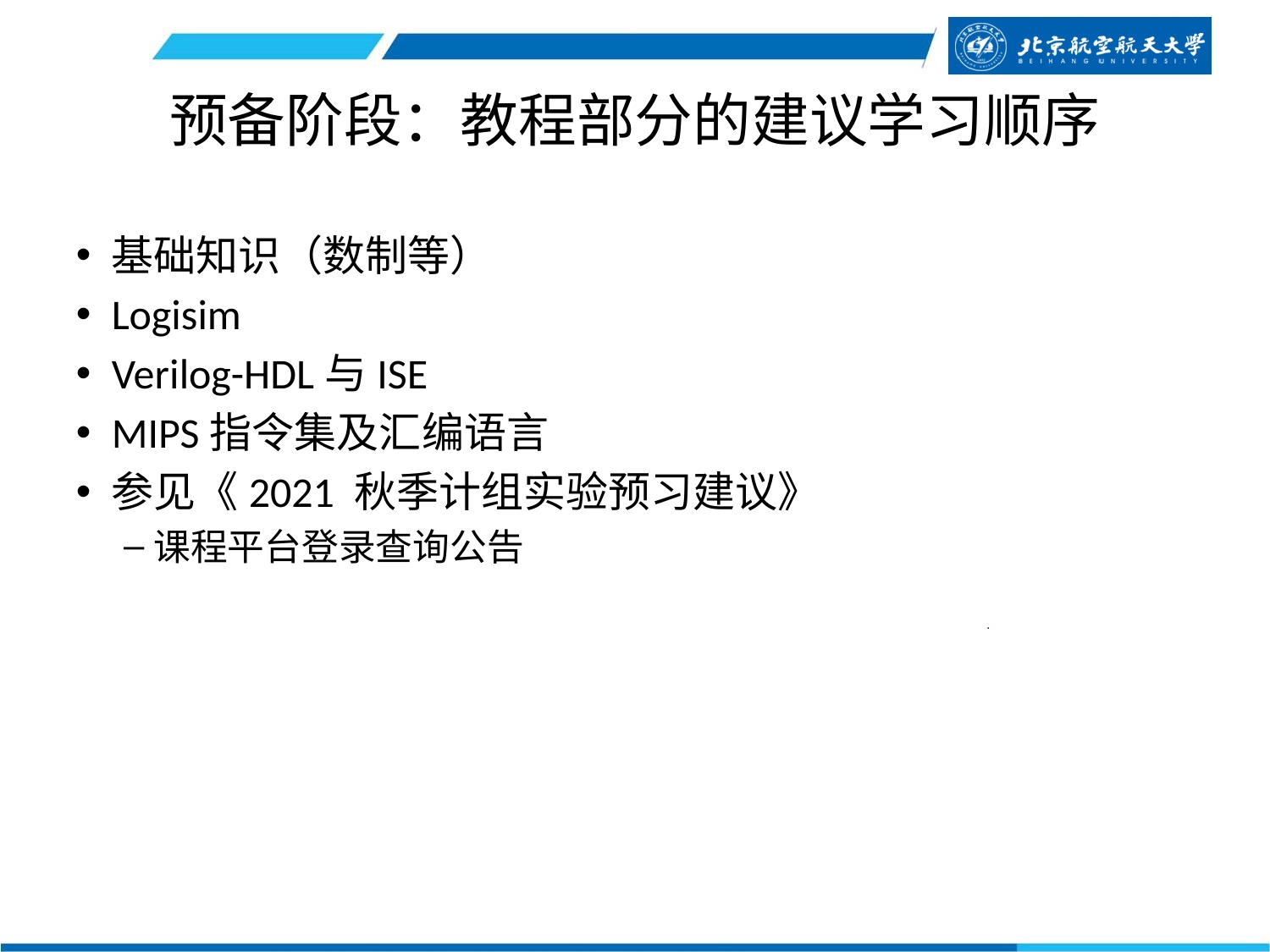

# 预备阶段：教程部分的建议学习顺序
基础知识（数制等）
Logisim
Verilog-HDL与ISE
MIPS指令集及汇编语言
参见《2021 秋季计组实验预习建议》
课程平台登录查询公告